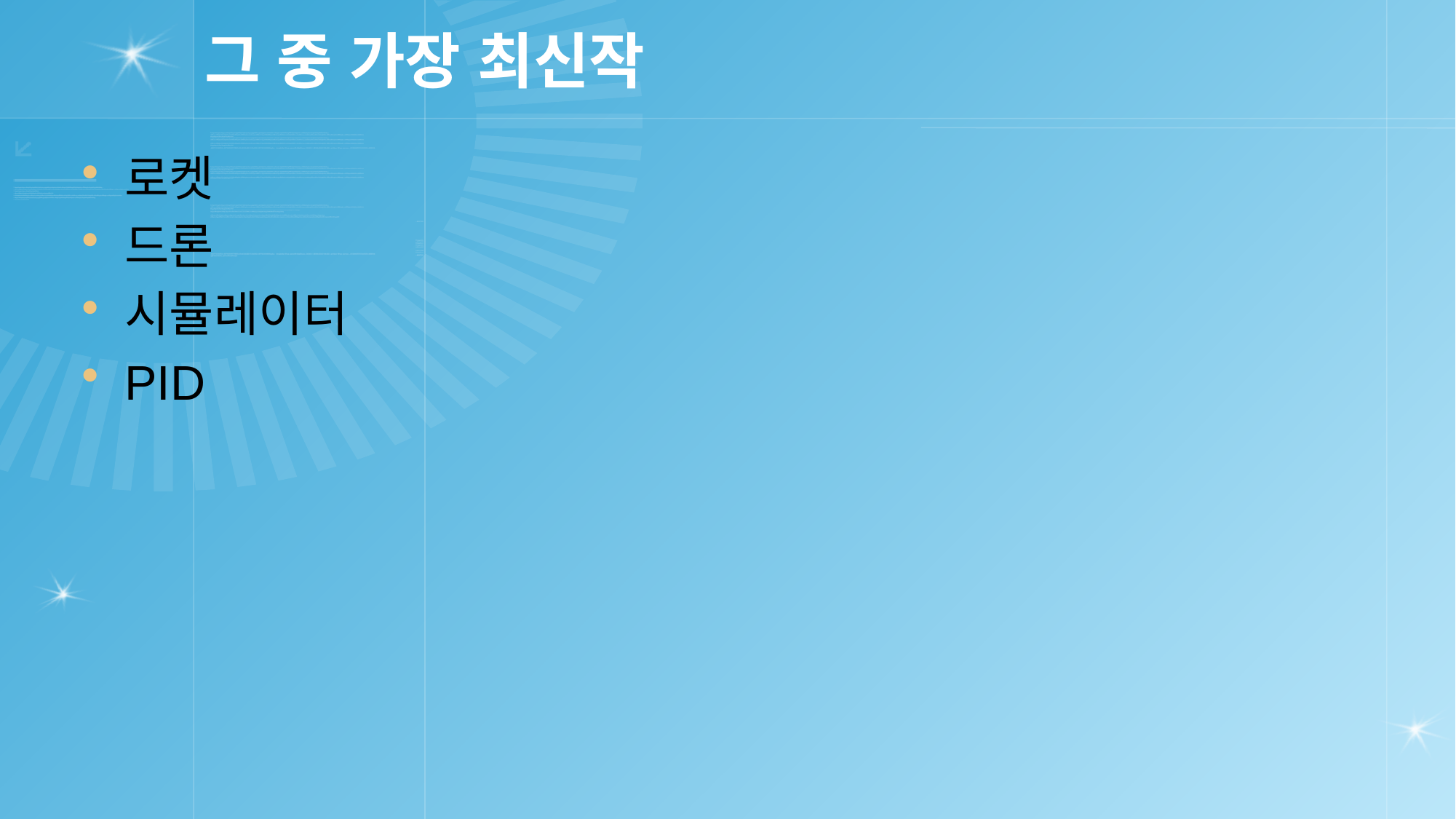

# 그 중 가장 최신작
로켓
드론
시뮬레이터
PID